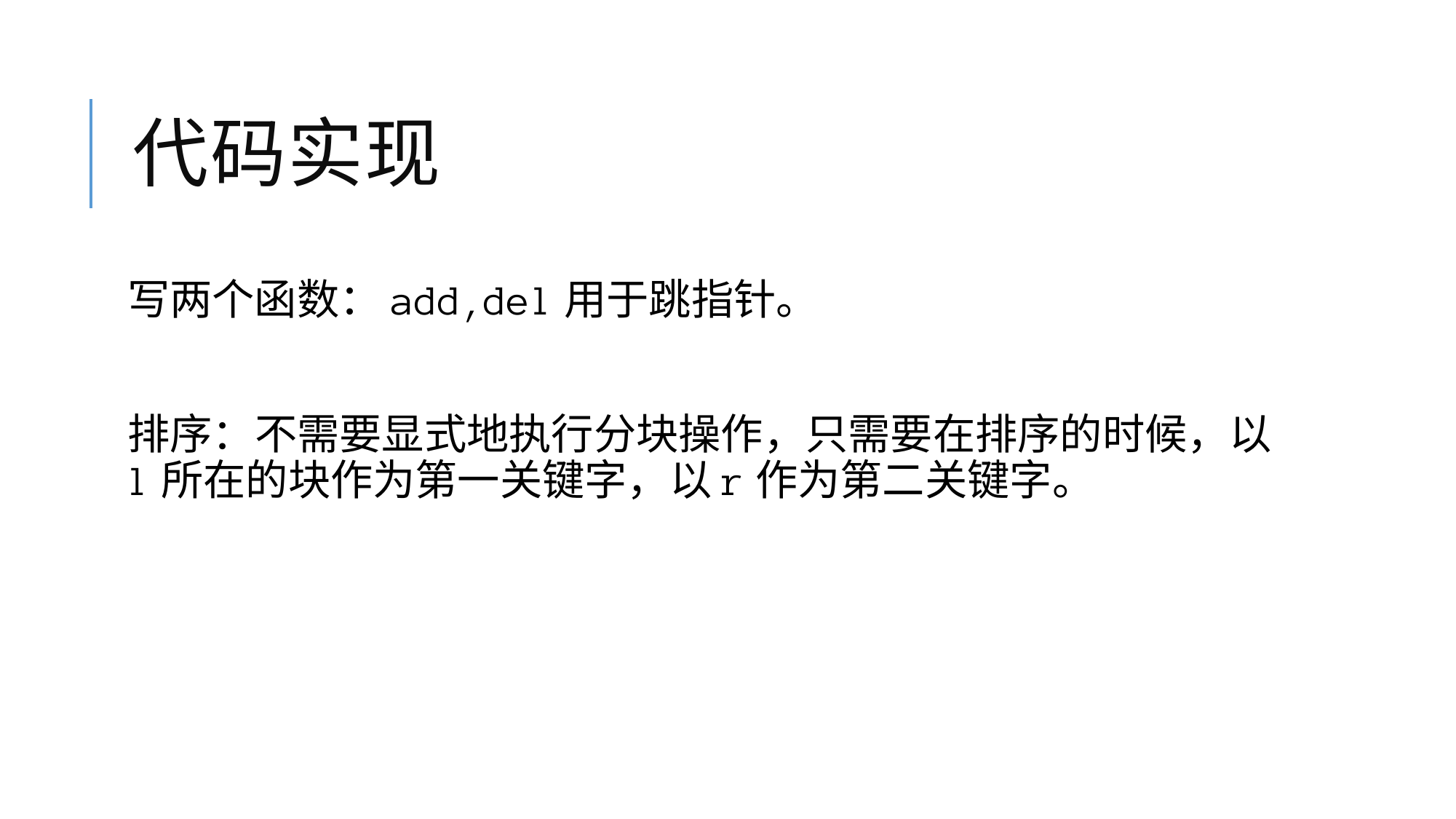

# 代码实现
写两个函数：add,del用于跳指针。

排序：不需要显式地执行分块操作，只需要在排序的时候，以l所在的块作为第一关键字，以r作为第二关键字。